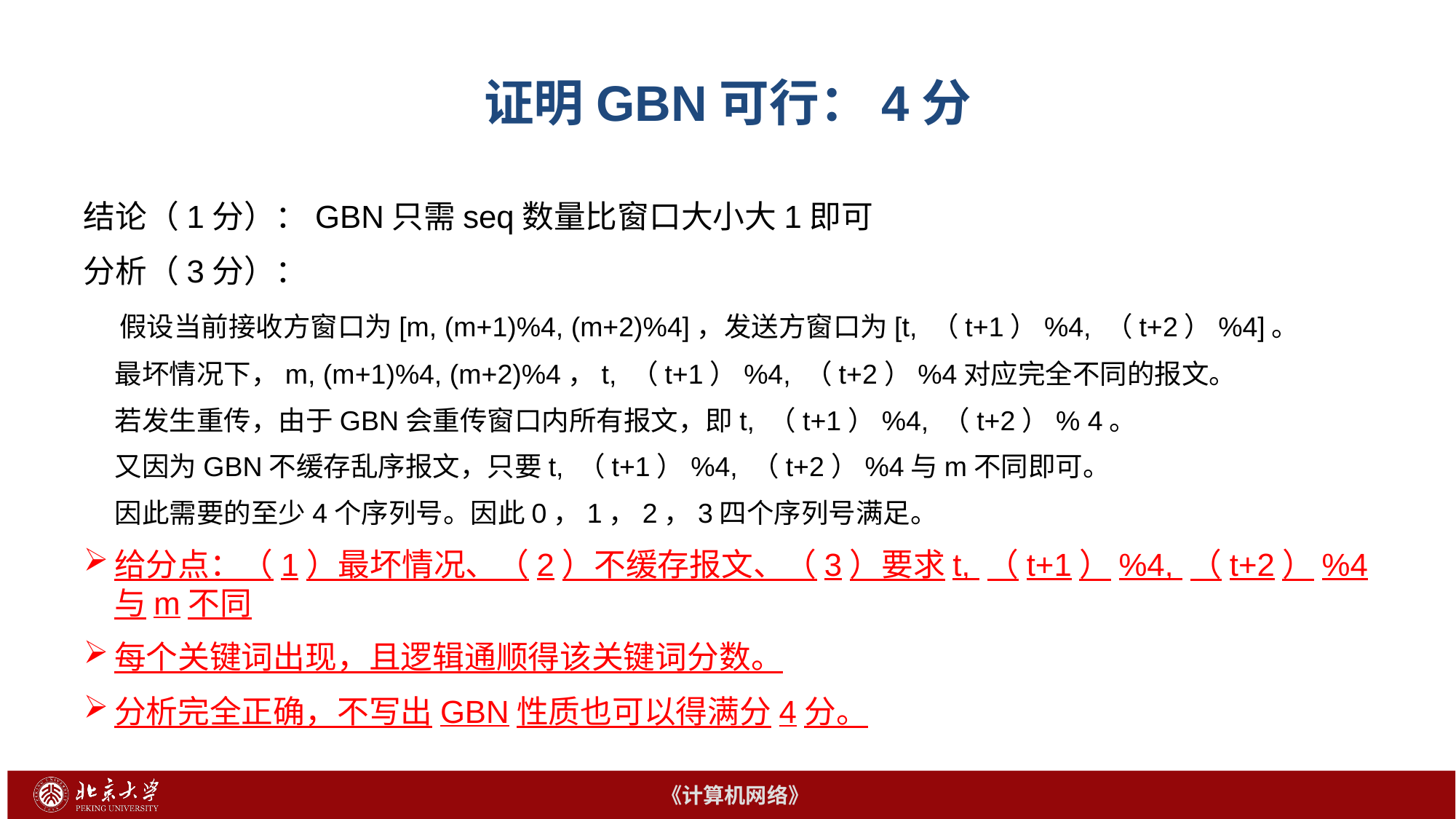

# 证明GBN可行：4分
结论（1分）：GBN只需seq数量比窗口大小大1即可
分析（3分）：
    假设当前接收方窗口为[m, (m+1)%4, (m+2)%4]，发送方窗口为[t, （t+1）%4, （t+2）%4]。
    最坏情况下，m, (m+1)%4, (m+2)%4，t, （t+1）%4, （t+2）%4对应完全不同的报文。
    若发生重传，由于GBN会重传窗口内所有报文，即t, （t+1）%4, （t+2）% 4。
    又因为GBN不缓存乱序报文，只要t, （t+1）%4, （t+2）%4与m不同即可。
    因此需要的至少4个序列号。因此0，1，2，3四个序列号满足。
给分点：（1）最坏情况、（2）不缓存报文、（3）要求t, （t+1）%4, （t+2）%4与m不同
每个关键词出现，且逻辑通顺得该关键词分数。
分析完全正确，不写出GBN性质也可以得满分4分。